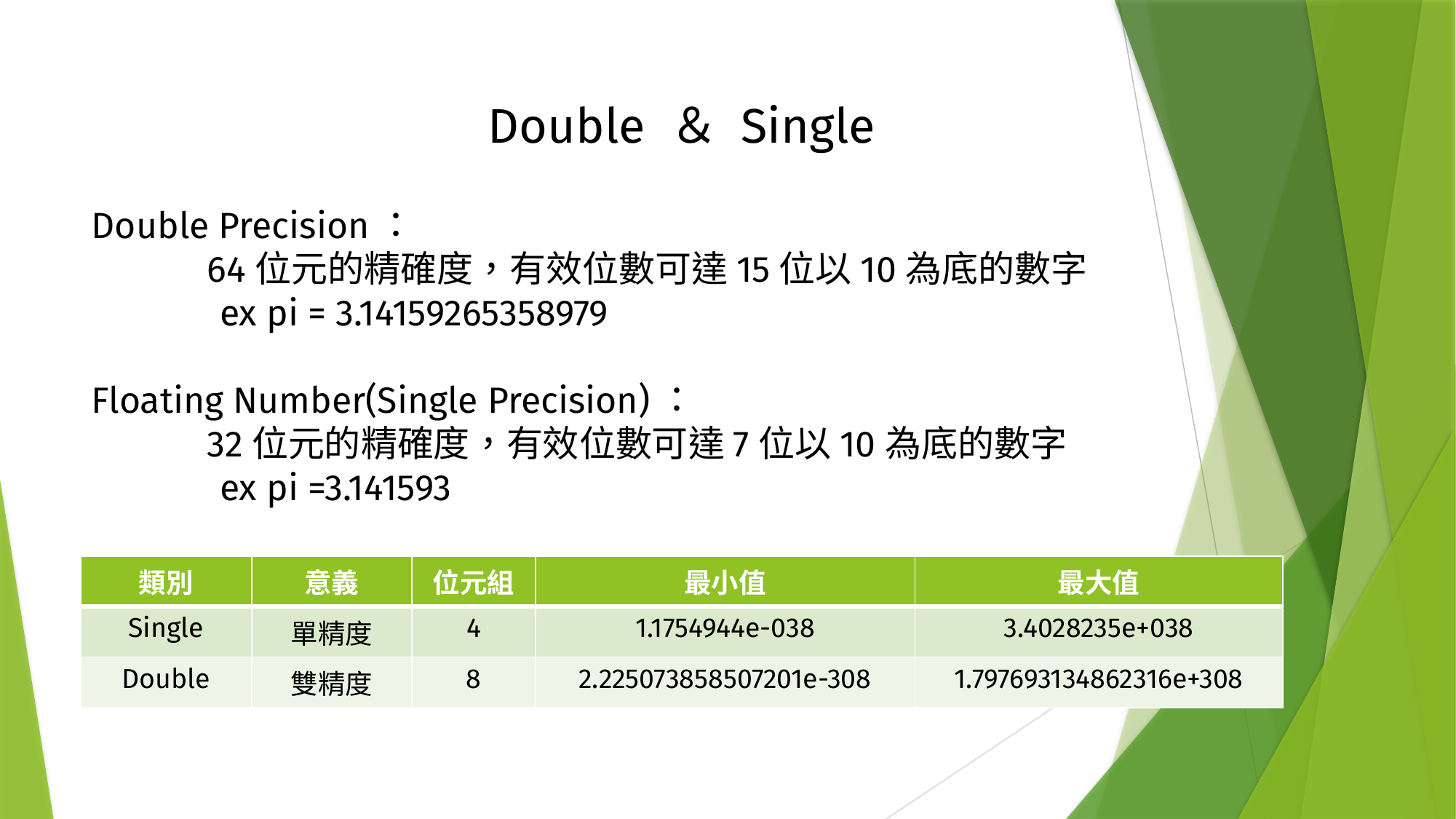

Double ＆ Single
Double Precision：
            64位元的精確度，有效位數可達15位以10為底的數字
	  ex pi = 3.14159265358979

Floating Number(Single Precision)：
            32位元的精確度，有效位數可達7位以10為底的數字
	  ex pi =3.141593

| 類別 | 意義 | 位元組 | 最小值 | 最大值 |
| --- | --- | --- | --- | --- |
| Single | 單精度 | 4 | 1.1754944e-038 | 3.4028235e+038 |
| Double | 雙精度 | 8 | 2.225073858507201e-308 | 1.797693134862316e+308 |